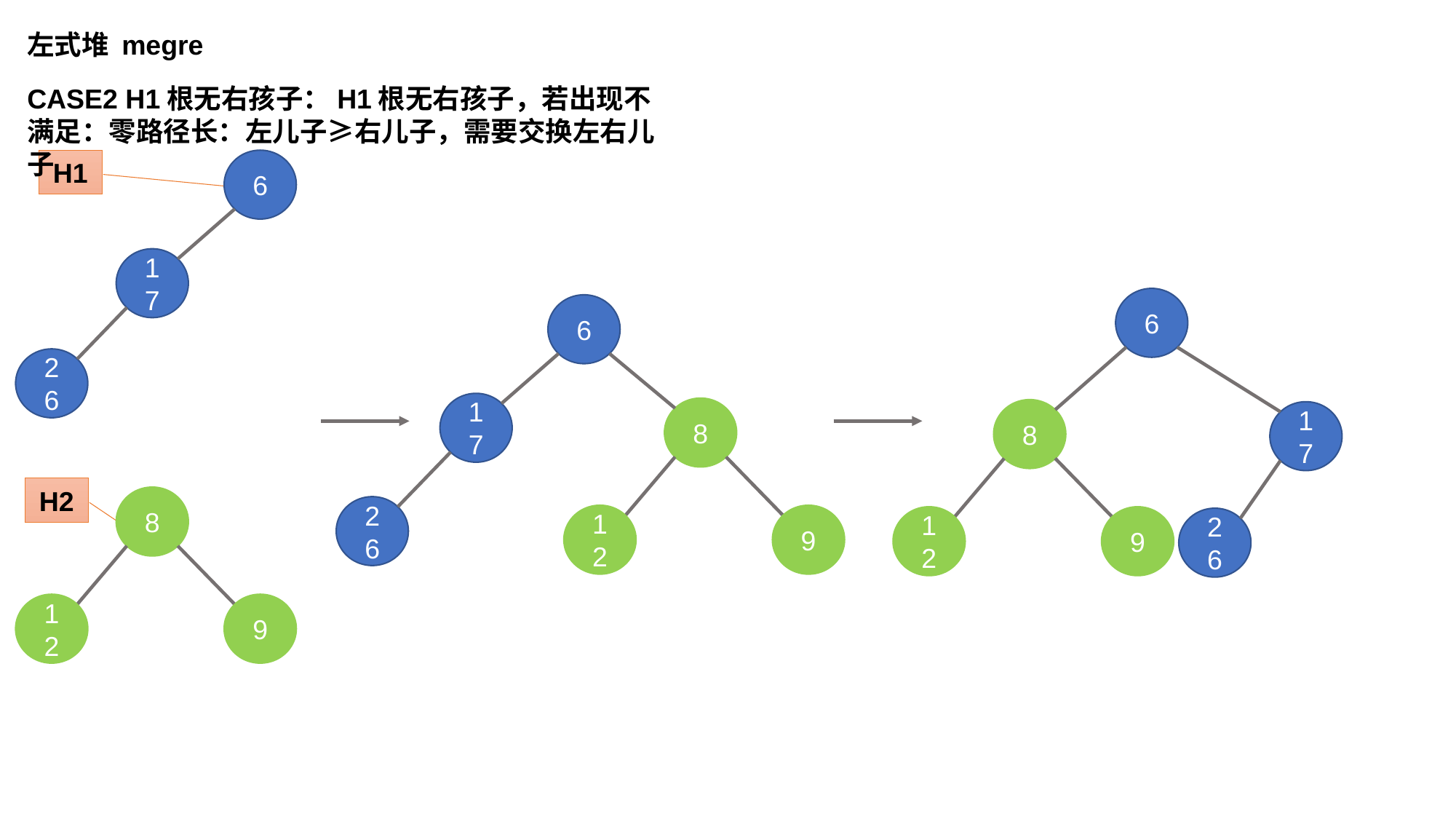

左式堆 megre
CASE2 H1根无右孩子：H1根无右孩子，若出现不满足：零路径长：左儿子≥右儿子，需要交换左右儿子
H1
6
17
6
6
26
17
8
8
17
H2
8
26
9
12
9
12
26
9
12